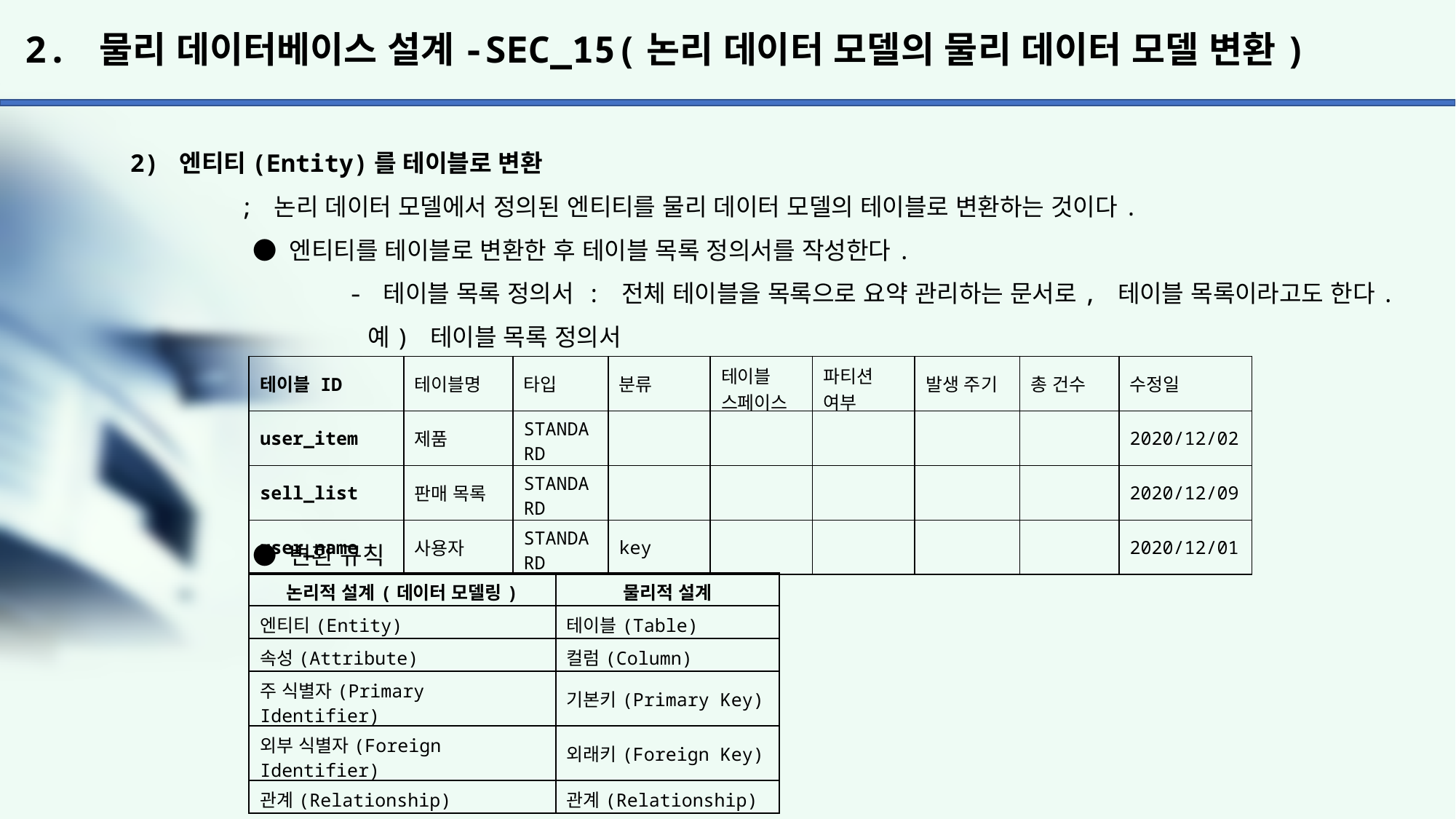

# 2. 물리 데이터베이스 설계-SEC_15(논리 데이터 모델의 물리 데이터 모델 변환)
2) 엔티티(Entity)를 테이블로 변환
	; 논리 데이터 모델에서 정의된 엔티티를 물리 데이터 모델의 테이블로 변환하는 것이다.
	  ● 엔티티를 테이블로 변환한 후 테이블 목록 정의서를 작성한다.
		- 테이블 목록 정의서 : 전체 테이블을 목록으로 요약 관리하는 문서로, 테이블 목록이라고도 한다.
		  예) 테이블 목록 정의서

	  ● 변환 규칙
| 테이블 ID | 테이블명 | 타입 | 분류 | 테이블 스페이스 | 파티션 여부 | 발생 주기 | 총 건수 | 수정일 |
| --- | --- | --- | --- | --- | --- | --- | --- | --- |
| user\_item | 제품 | STANDARD |  |  |  |  |  | 2020/12/02 |
| sell\_list | 판매 목록 | STANDARD |  |  |  |  |  | 2020/12/09 |
| user\_name | 사용자 | STANDARD | key |  |  |  |  | 2020/12/01 |
| 논리적 설계(데이터 모델링) | 물리적 설계 |
| --- | --- |
| 엔티티(Entity) | 테이블(Table) |
| 속성(Attribute) | 컬럼(Column) |
| 주 식별자(Primary Identifier) | 기본키(Primary Key) |
| 외부 식별자(Foreign Identifier) | 외래키(Foreign Key) |
| 관계(Relationship) | 관계(Relationship) |